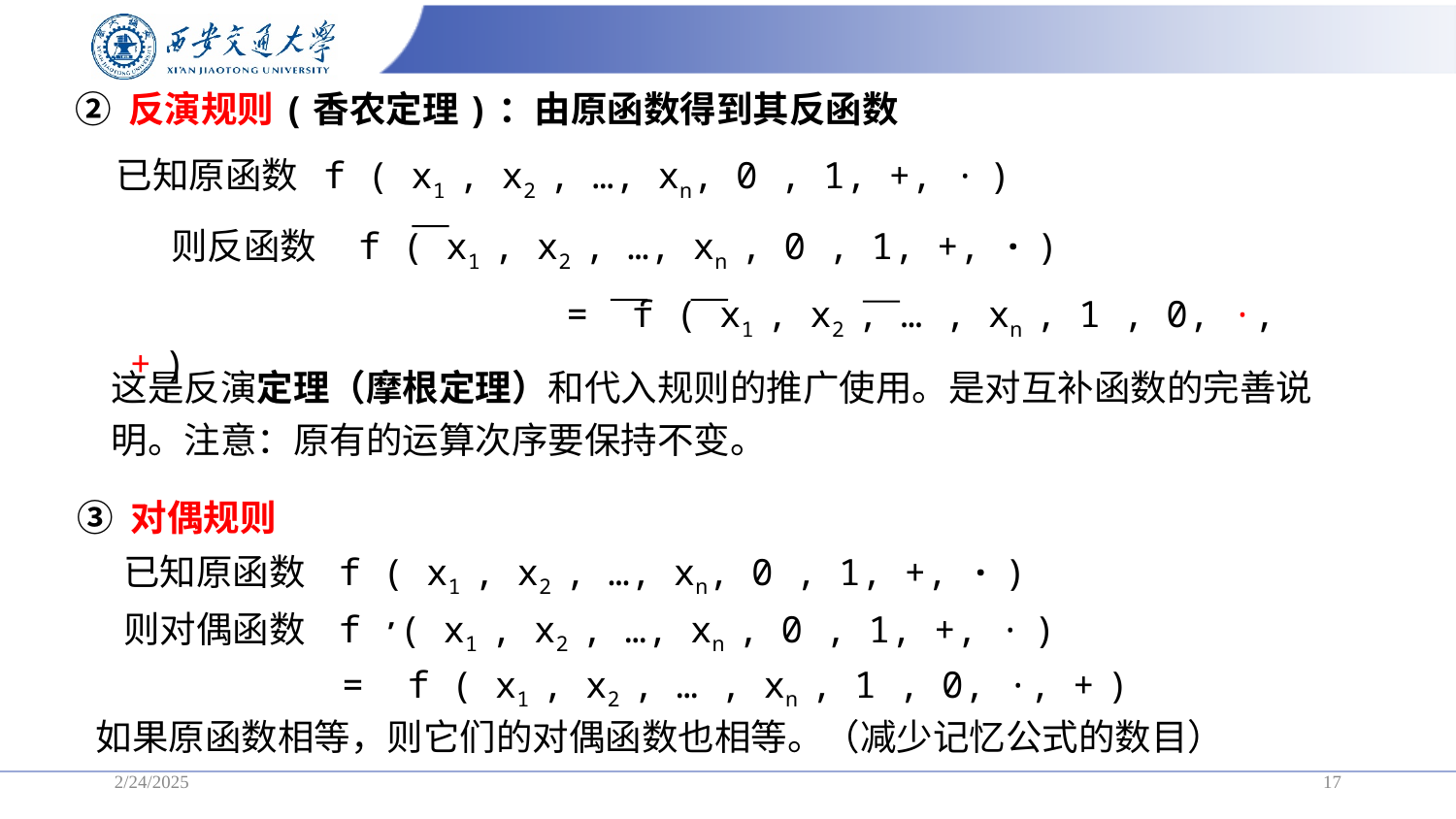

# ② 反演规则(香农定理)：由原函数得到其反函数
 已知原函数  f ( x1 , x2 , …, xn, 0 , 1, +, · )
    则反函数    f ( x1 , x2 , …, xn , 0 , 1, +, · )
                    =  f ( x1 , x2 , … , xn , 1 , 0, ·, + )

这是反演定理（摩根定理）和代入规则的推广使用。是对互补函数的完善说明。注意：原有的运算次序要保持不变。
③ 对偶规则
已知原函数   f ( x1 , x2 , …, xn, 0 , 1, +, · )
则对偶函数   f ’( x1 , x2 , …, xn , 0 , 1, +, · )
          =  f ( x1 , x2 , … , xn , 1 , 0, ·, + )
    如果原函数相等，则它们的对偶函数也相等。（减少记忆公式的数目）
2/24/2025
17